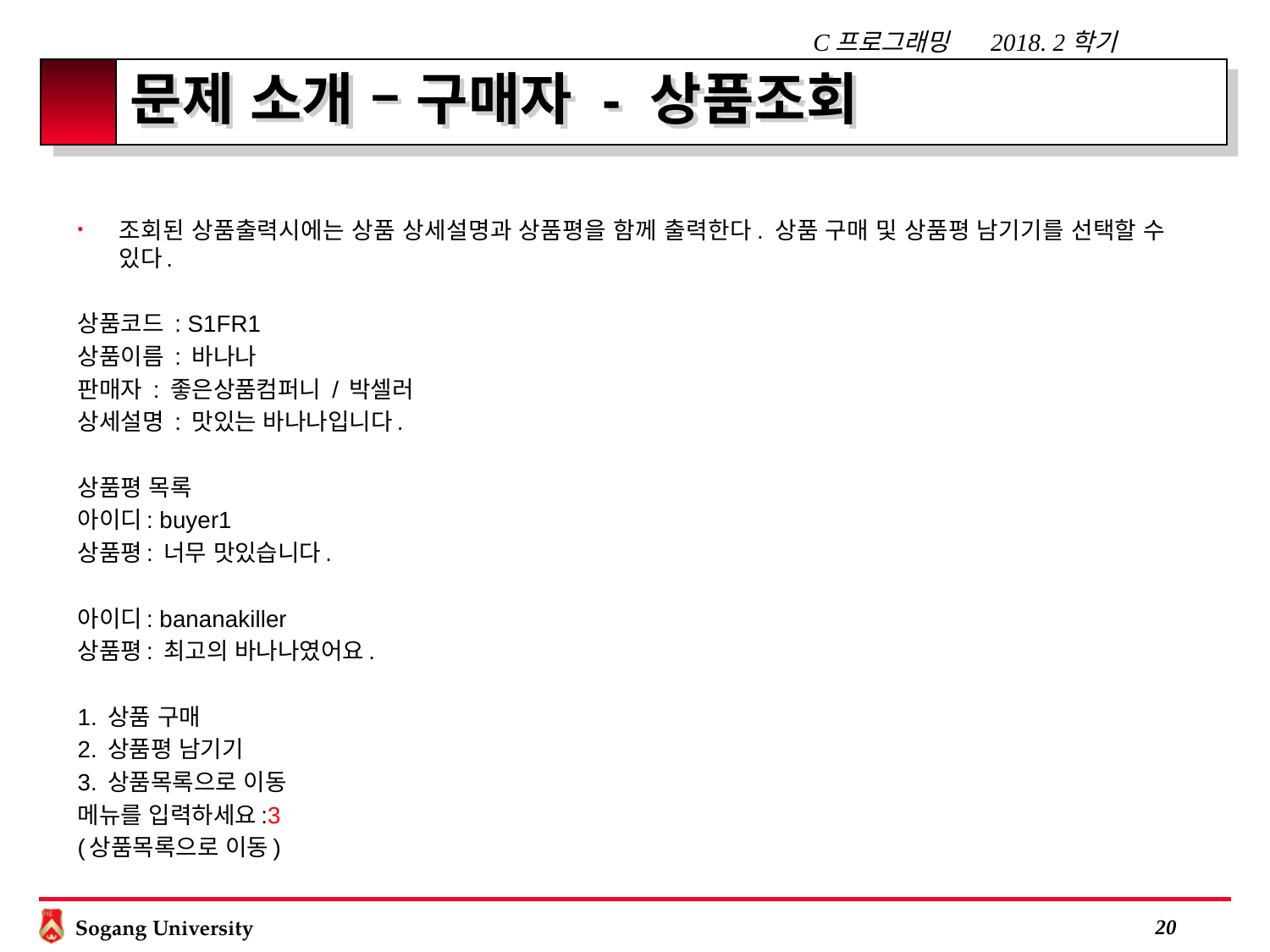

# 문제 소개 – 구매자 - 상품조회
조회된 상품출력시에는 상품 상세설명과 상품평을 함께 출력한다. 상품 구매 및 상품평 남기기를 선택할 수 있다.

상품코드 : S1FR1
상품이름 : 바나나
판매자 : 좋은상품컴퍼니 / 박셀러
상세설명 : 맛있는 바나나입니다.

상품평 목록
아이디: buyer1
상품평: 너무 맛있습니다.

아이디: bananakiller
상품평: 최고의 바나나였어요.

1. 상품 구매
2. 상품평 남기기
3. 상품목록으로 이동
메뉴를 입력하세요:3
(상품목록으로 이동)

 20